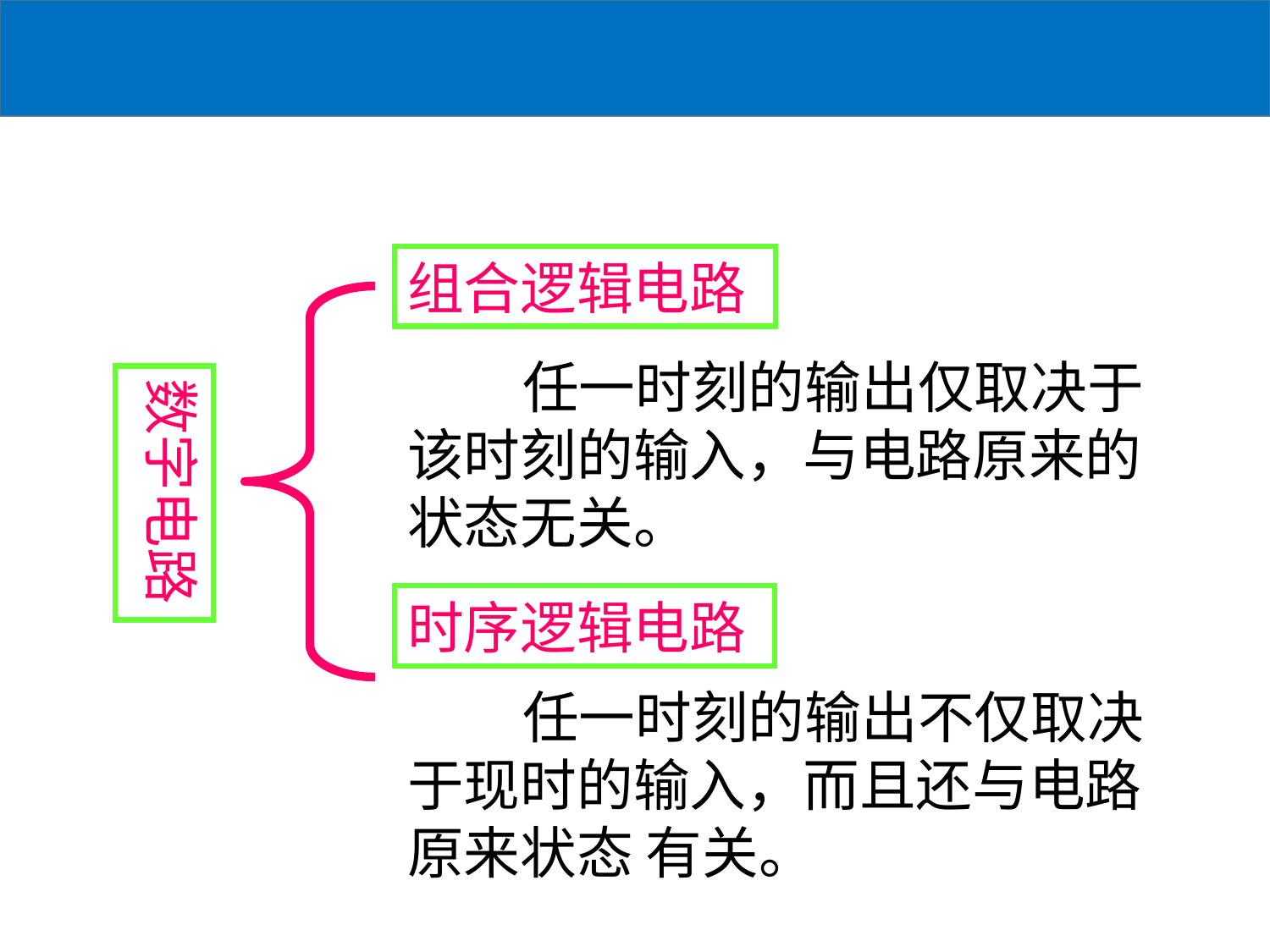

#
组合逻辑电路

        任一时刻的输出仅取决于该时刻的输入，与电路原来的状态无关。
数字电路
时序逻辑电路
        任一时刻的输出不仅取决于现时的输入，而且还与电路原来状态 有关。